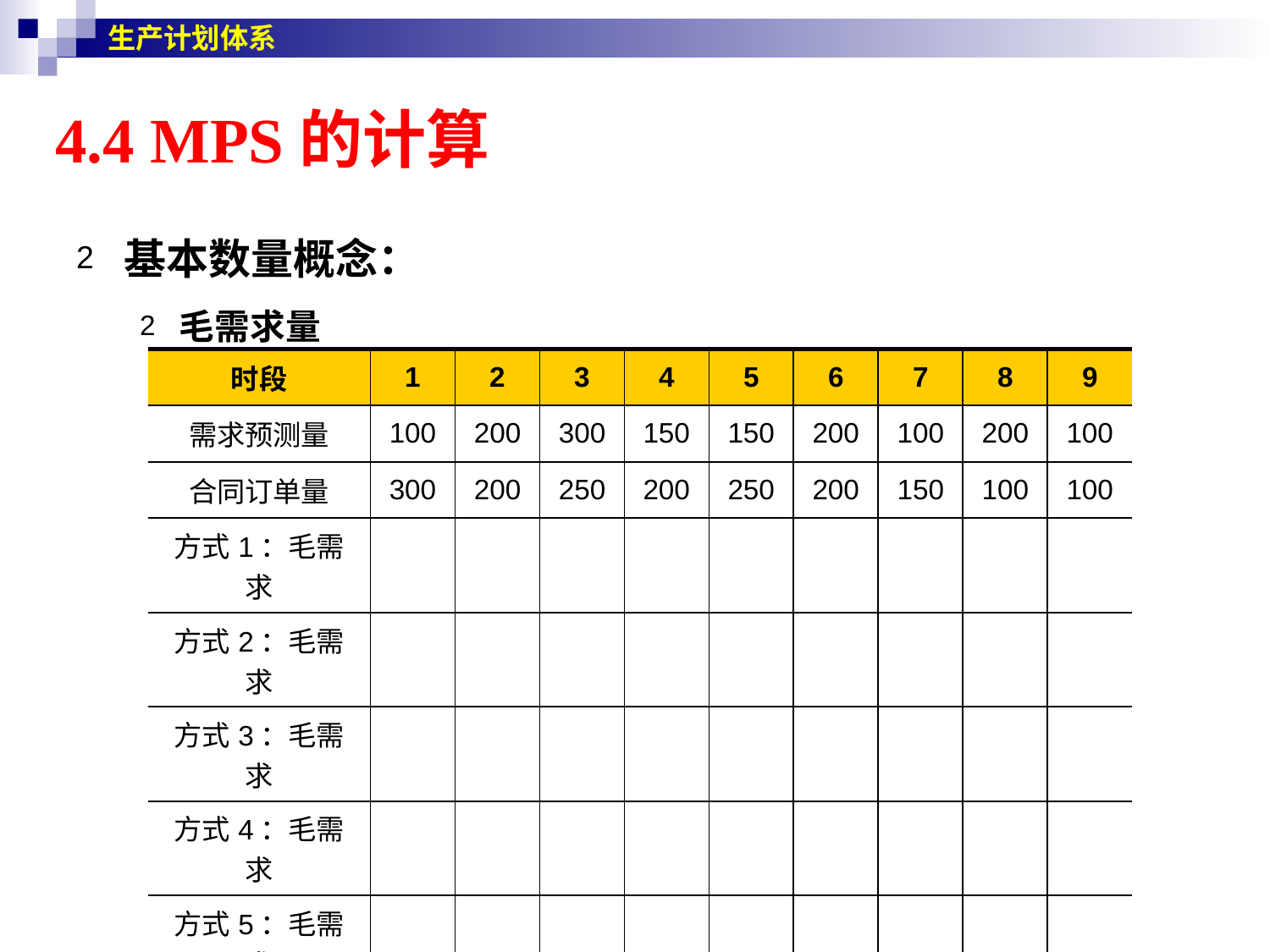

生产计划体系
# 4.4 MPS的计算
基本数量概念：
毛需求量
| 时段 | 1 | 2 | 3 | 4 | 5 | 6 | 7 | 8 | 9 |
| --- | --- | --- | --- | --- | --- | --- | --- | --- | --- |
| 需求预测量 | 100 | 200 | 300 | 150 | 150 | 200 | 100 | 200 | 100 |
| 合同订单量 | 300 | 200 | 250 | 200 | 250 | 200 | 150 | 100 | 100 |
| 方式1：毛需求 |  |  |  |  |  |  |  |  |  |
| 方式2：毛需求 |  |  |  |  |  |  |  |  |  |
| 方式3：毛需求 |  |  |  |  |  |  |  |  |  |
| 方式4：毛需求 |  |  |  |  |  |  |  |  |  |
| 方式5：毛需求 |  |  |  |  |  |  |  |  |  |
| 方式6：毛需求 |  |  |  |  |  |  |  |  |  |
| 方式7：毛需求 |  |  |  |  |  |  |  |  |  |